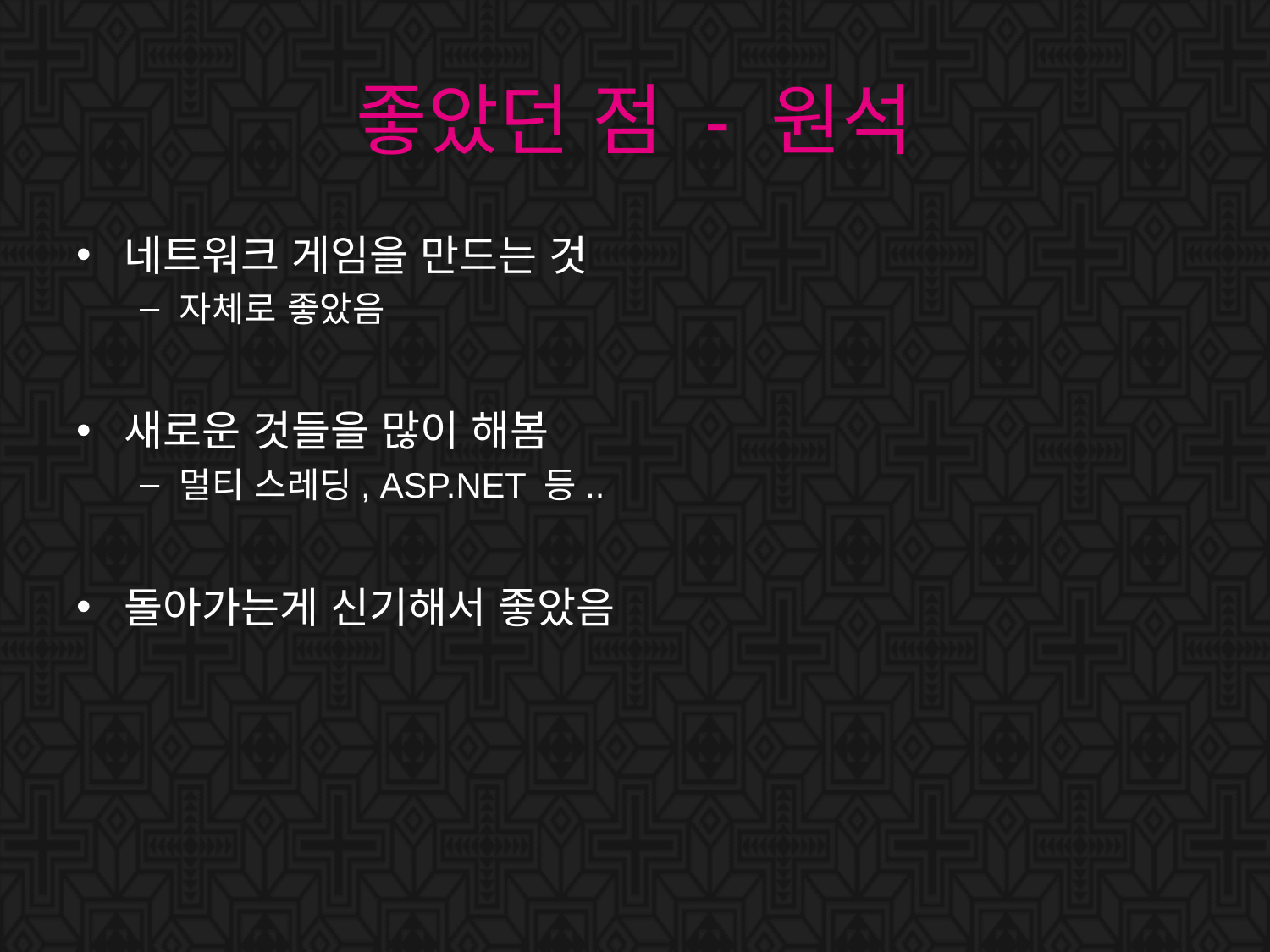

# 좋았던 점 - 원석
네트워크 게임을 만드는 것
자체로 좋았음

새로운 것들을 많이 해봄
멀티 스레딩, ASP.NET 등..

돌아가는게 신기해서 좋았음